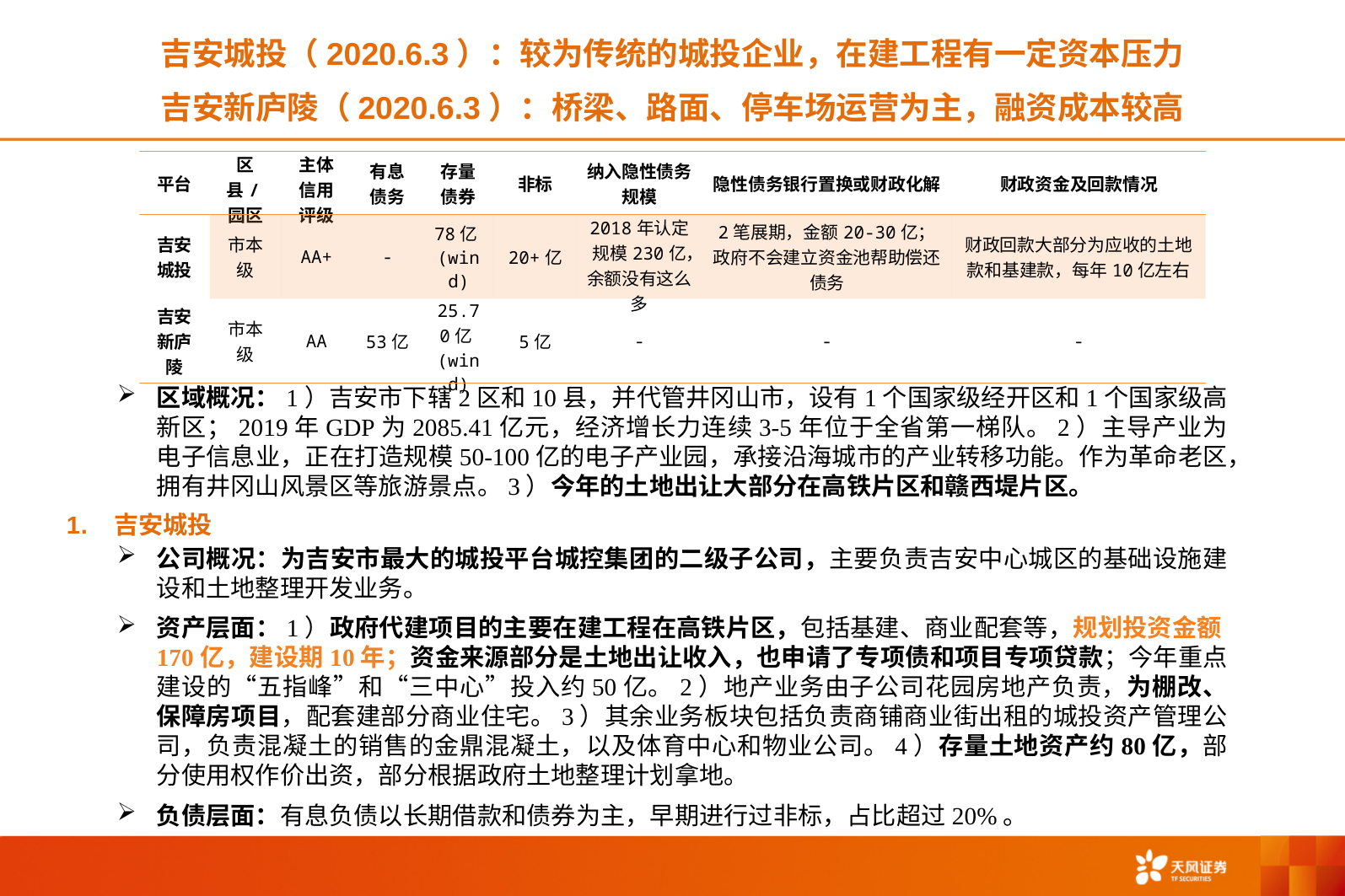

吉安城投（2020.6.3）：较为传统的城投企业，在建工程有一定资本压力
吉安新庐陵（2020.6.3）：桥梁、路面、停车场运营为主，融资成本较高
| 平台 | 区县/园区 | 主体信用评级 | 有息债务 | 存量债券 | 非标 | 纳入隐性债务规模 | 隐性债务银行置换或财政化解 | 财政资金及回款情况 |
| --- | --- | --- | --- | --- | --- | --- | --- | --- |
| 吉安城投 | 市本级 | AA+ | - | 78亿(wind) | 20+亿 | 2018年认定规模230亿，余额没有这么多 | 2笔展期，金额20-30亿；政府不会建立资金池帮助偿还债务 | 财政回款大部分为应收的土地款和基建款，每年10亿左右 |
| 吉安新庐陵 | 市本级 | AA | 53亿 | 25.70亿(wind) | 5亿 | - | - | - |
区域概况：1）吉安市下辖2区和10县，并代管井冈山市，设有1个国家级经开区和1个国家级高新区；2019年GDP为2085.41亿元，经济增长力连续3-5年位于全省第一梯队。2）主导产业为电子信息业，正在打造规模50-100亿的电子产业园，承接沿海城市的产业转移功能。作为革命老区，拥有井冈山风景区等旅游景点。3）今年的土地出让大部分在高铁片区和赣西堤片区。
吉安城投
公司概况：为吉安市最大的城投平台城控集团的二级子公司，主要负责吉安中心城区的基础设施建设和土地整理开发业务。
资产层面：1）政府代建项目的主要在建工程在高铁片区，包括基建、商业配套等，规划投资金额170亿，建设期10年；资金来源部分是土地出让收入，也申请了专项债和项目专项贷款；今年重点建设的“五指峰”和“三中心”投入约50亿。2）地产业务由子公司花园房地产负责，为棚改、保障房项目，配套建部分商业住宅。3）其余业务板块包括负责商铺商业街出租的城投资产管理公司，负责混凝土的销售的金鼎混凝土，以及体育中心和物业公司。4）存量土地资产约80亿，部分使用权作价出资，部分根据政府土地整理计划拿地。
负债层面：有息负债以长期借款和债券为主，早期进行过非标，占比超过20%。
6